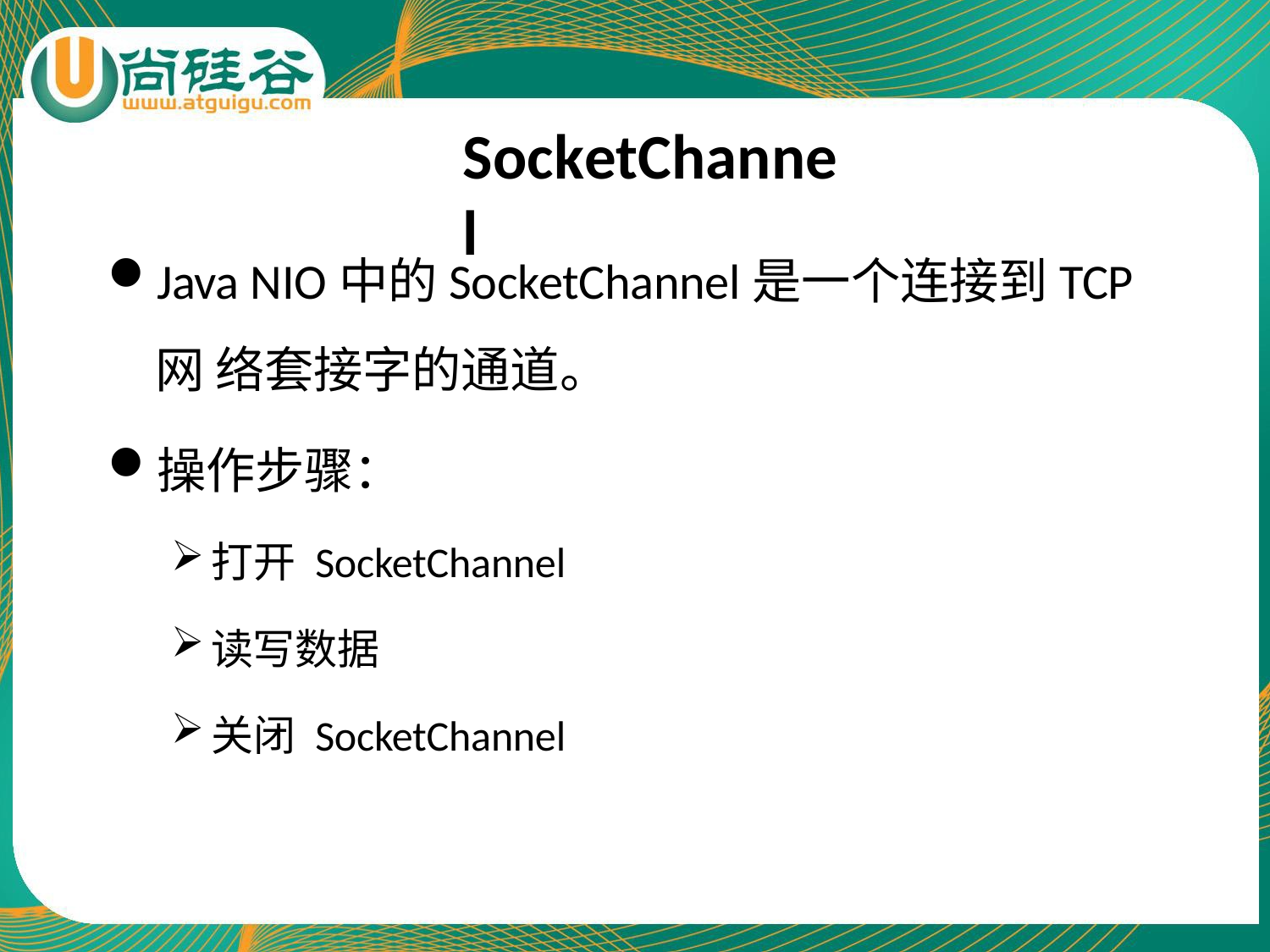

# SocketChannel
Java NIO中的SocketChannel是一个连接到TCP网 络套接字的通道。
操作步骤：
打开 SocketChannel
读写数据
关闭 SocketChannel